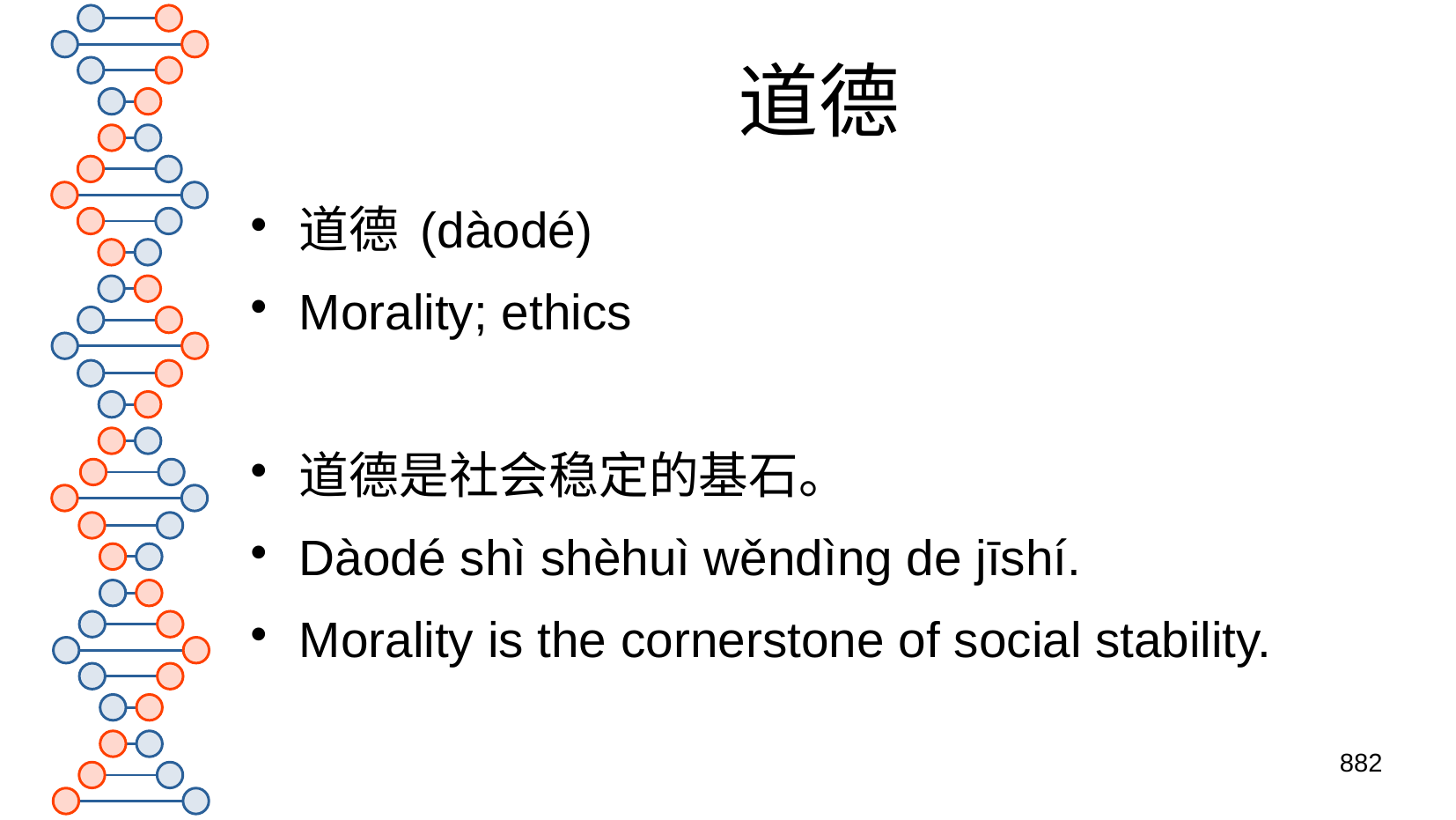

# 道德
道德 (dàodé)
Morality; ethics

道德是社会稳定的基石。
Dàodé shì shèhuì wěndìng de jīshí.
Morality is the cornerstone of social stability.

882